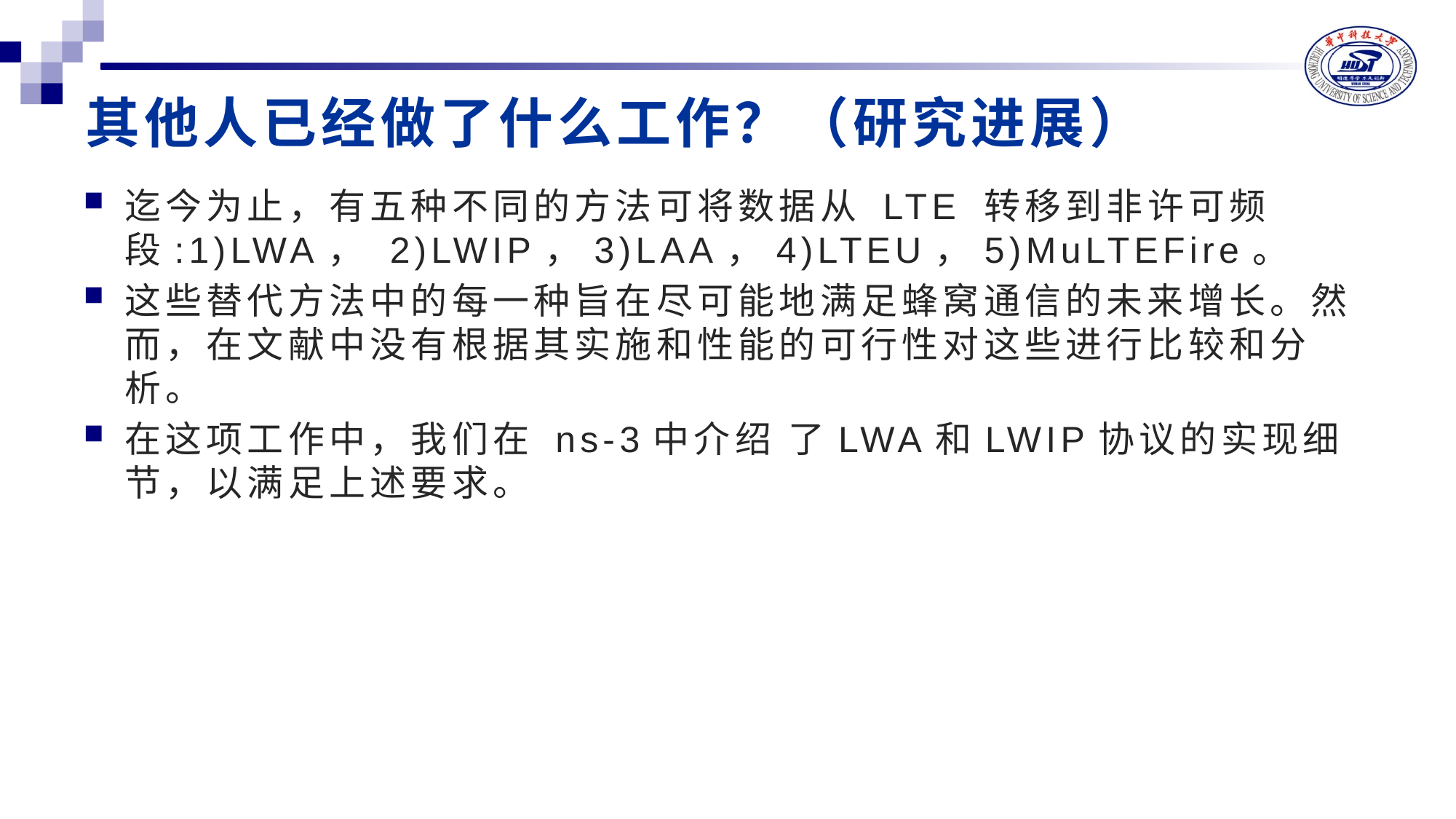

# 其他人已经做了什么工作？（研究进展）
迄今为止，有五种不同的方法可将数据从 LTE 转移到非许可频段:1)LWA， 2)LWIP，3)LAA，4)LTEU，5)MuLTEFire。
这些替代方法中的每一种旨在尽可能地满足蜂窝通信的未来增长。然而，在文献中没有根据其实施和性能的可行性对这些进行比较和分析。
在这项工作中，我们在 ns-3中介绍 了LWA和LWIP协议的实现细节，以满足上述要求。